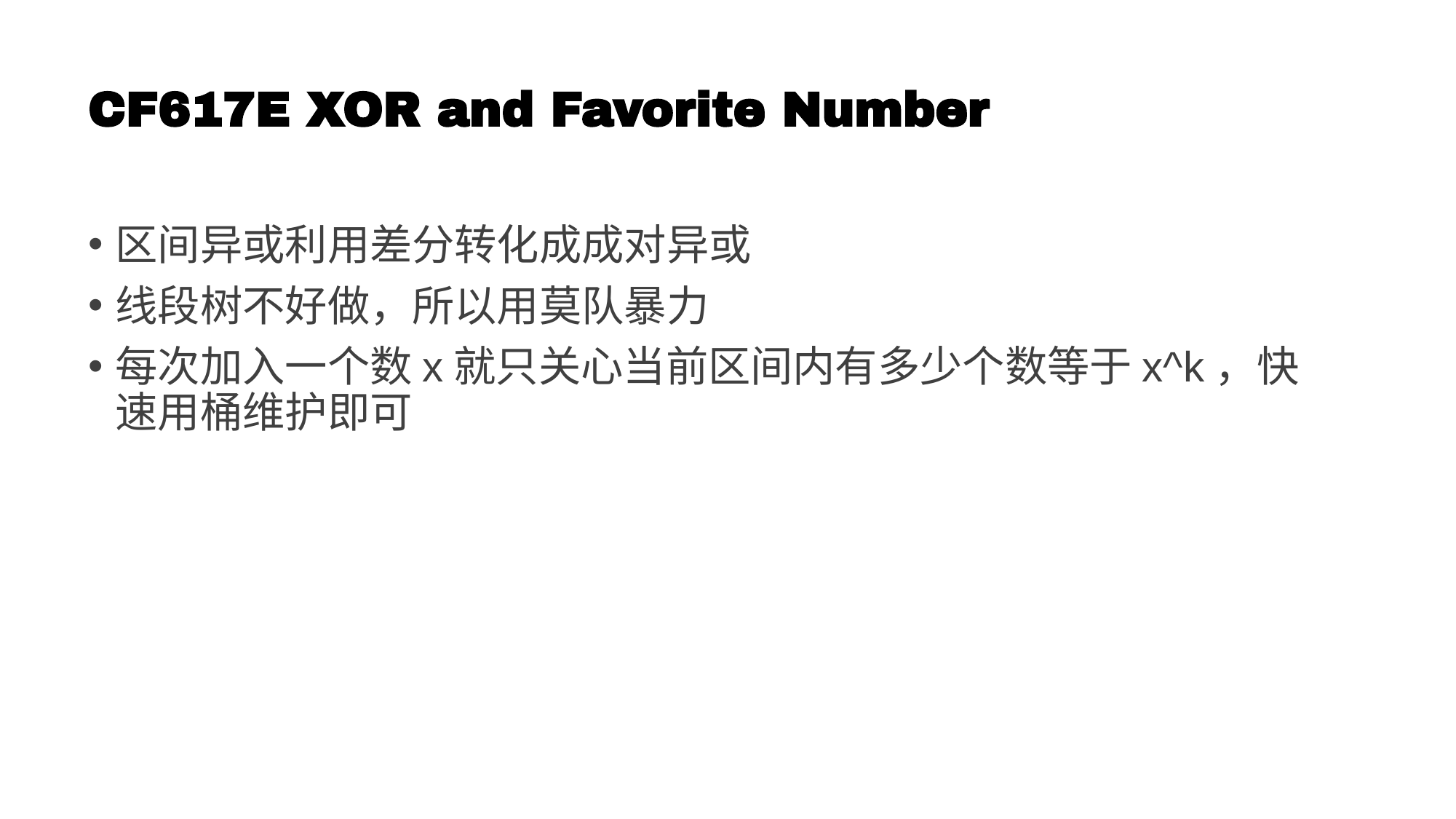

# CF617E XOR and Favorite Number
区间异或利用差分转化成成对异或
线段树不好做，所以用莫队暴力
每次加入一个数x就只关心当前区间内有多少个数等于x^k，快速用桶维护即可